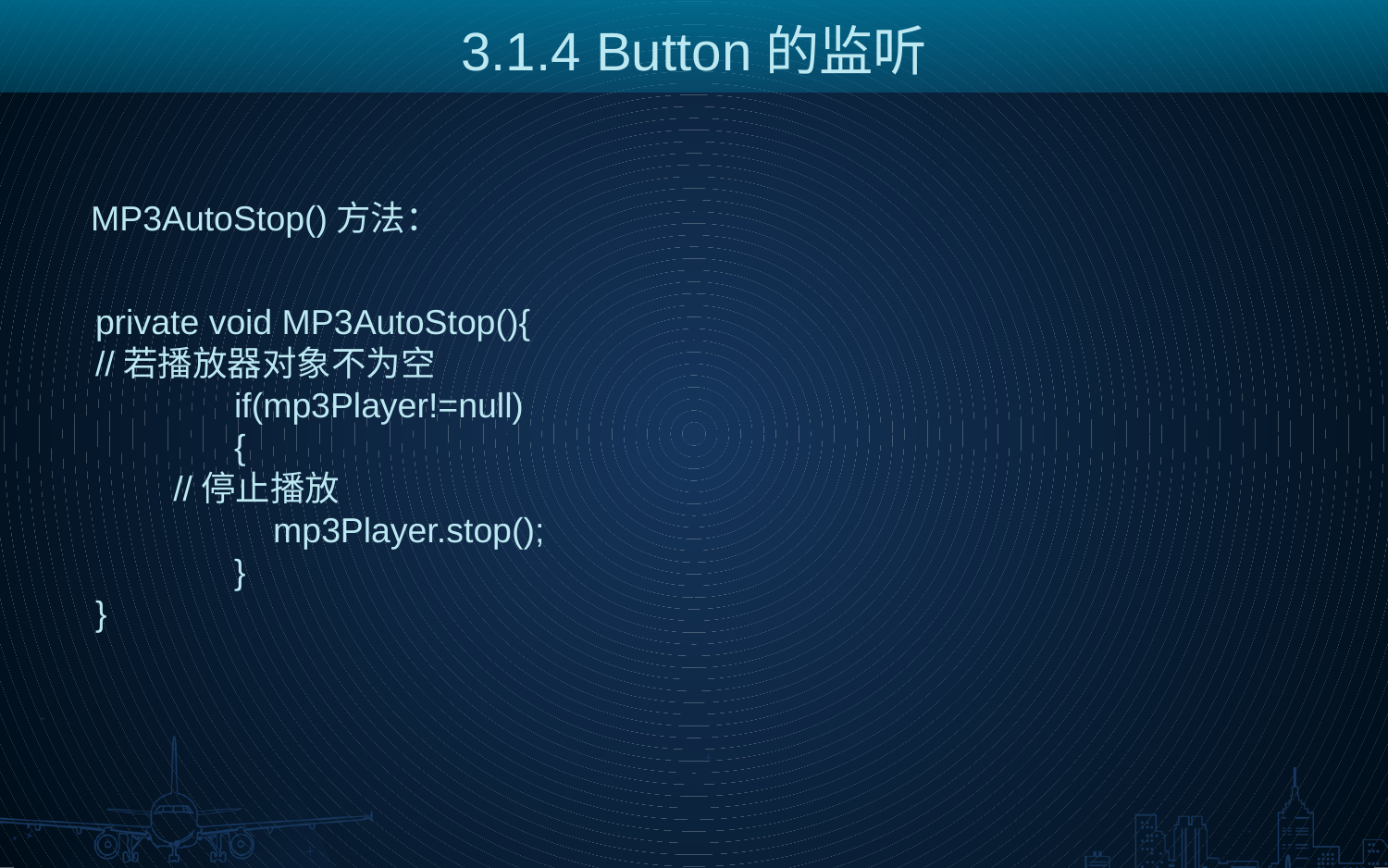

3.1.4 Button的监听
MP3AutoStop()方法：
private void MP3AutoStop(){
//若播放器对象不为空
    	if(mp3Player!=null)
    	{
        //停止播放
    	    mp3Player.stop();
    	}
}